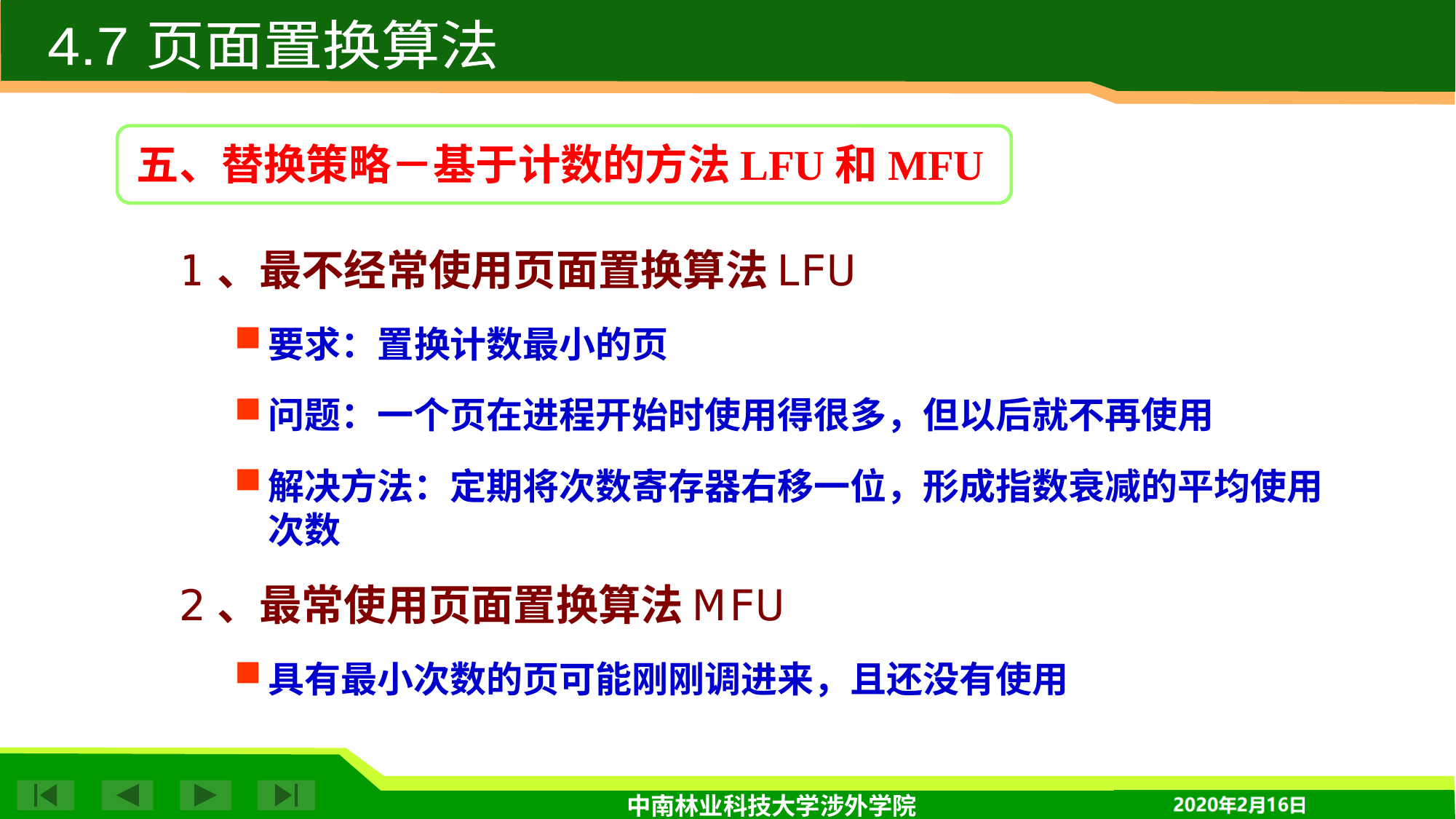

4.7 页面置换算法

# 五、替换策略－基于计数的方法LFU和MFU
1、最不经常使用页面置换算法LFU
要求：置换计数最小的页
问题：一个页在进程开始时使用得很多，但以后就不再使用
解决方法：定期将次数寄存器右移一位，形成指数衰减的平均使用次数
2、最常使用页面置换算法MFU
具有最小次数的页可能刚刚调进来，且还没有使用